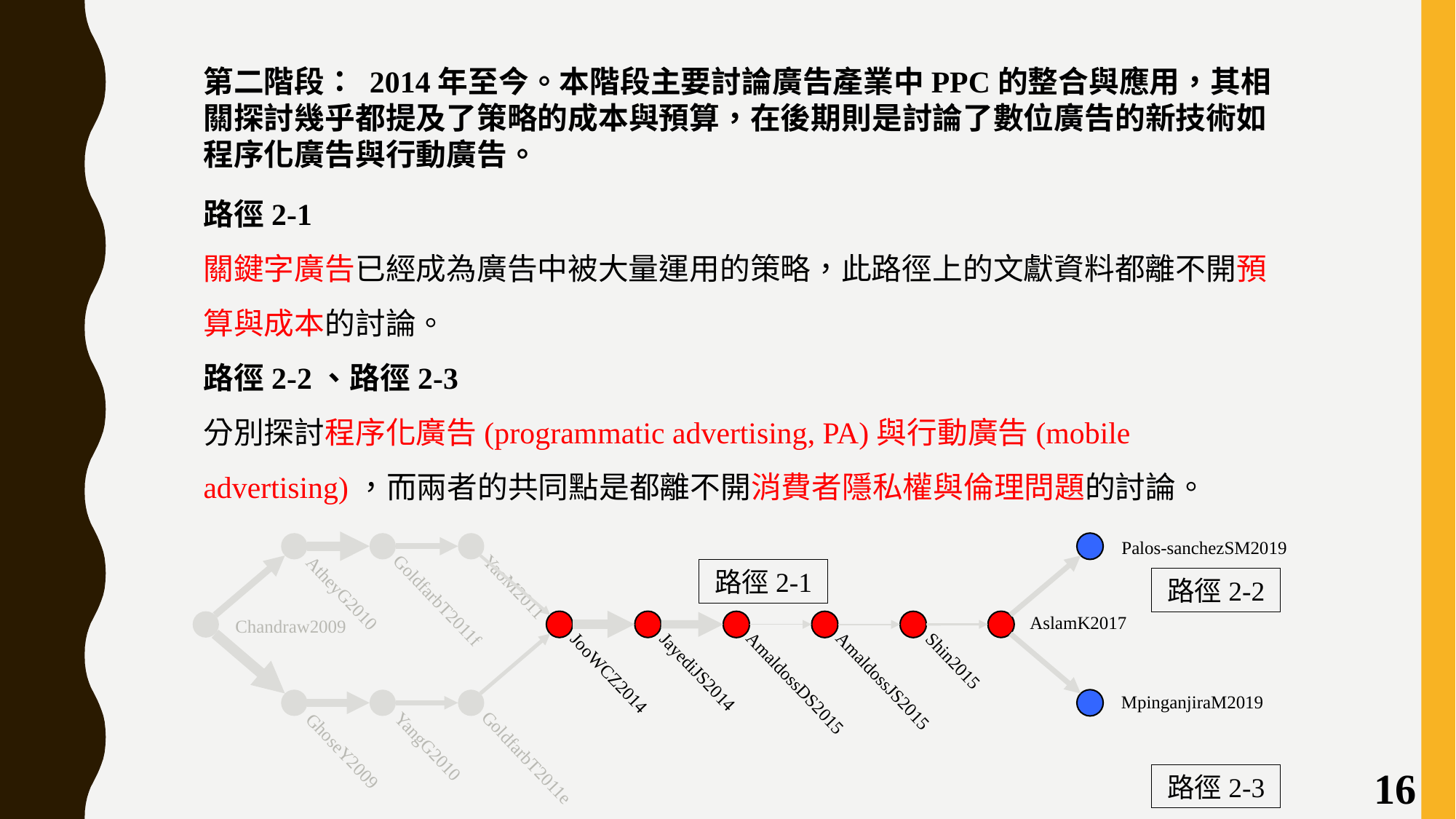

第二階段： 2014年至今。本階段主要討論廣告產業中PPC的整合與應用，其相關探討幾乎都提及了策略的成本與預算，在後期則是討論了數位廣告的新技術如程序化廣告與行動廣告。
路徑2-1
關鍵字廣告已經成為廣告中被大量運用的策略，此路徑上的文獻資料都離不開預算與成本的討論。
路徑2-2、路徑2-3
分別探討程序化廣告(programmatic advertising, PA)與行動廣告(mobile advertising)，而兩者的共同點是都離不開消費者隱私權與倫理問題的討論。
Palos-sanchezSM2019

YaoM2011
AtheyG2010
GoldfarbT2011f
AslamK2017
Chandraw2009

Shin2015
JayediJS2014
JooWCZ2014
AmaldossJS2015
AmaldossDS2015
MpinganjiraM2019

YangG2010
GhoseY2009
GoldfarbT2011e
路徑2-1
路徑2-2
16
路徑2-3